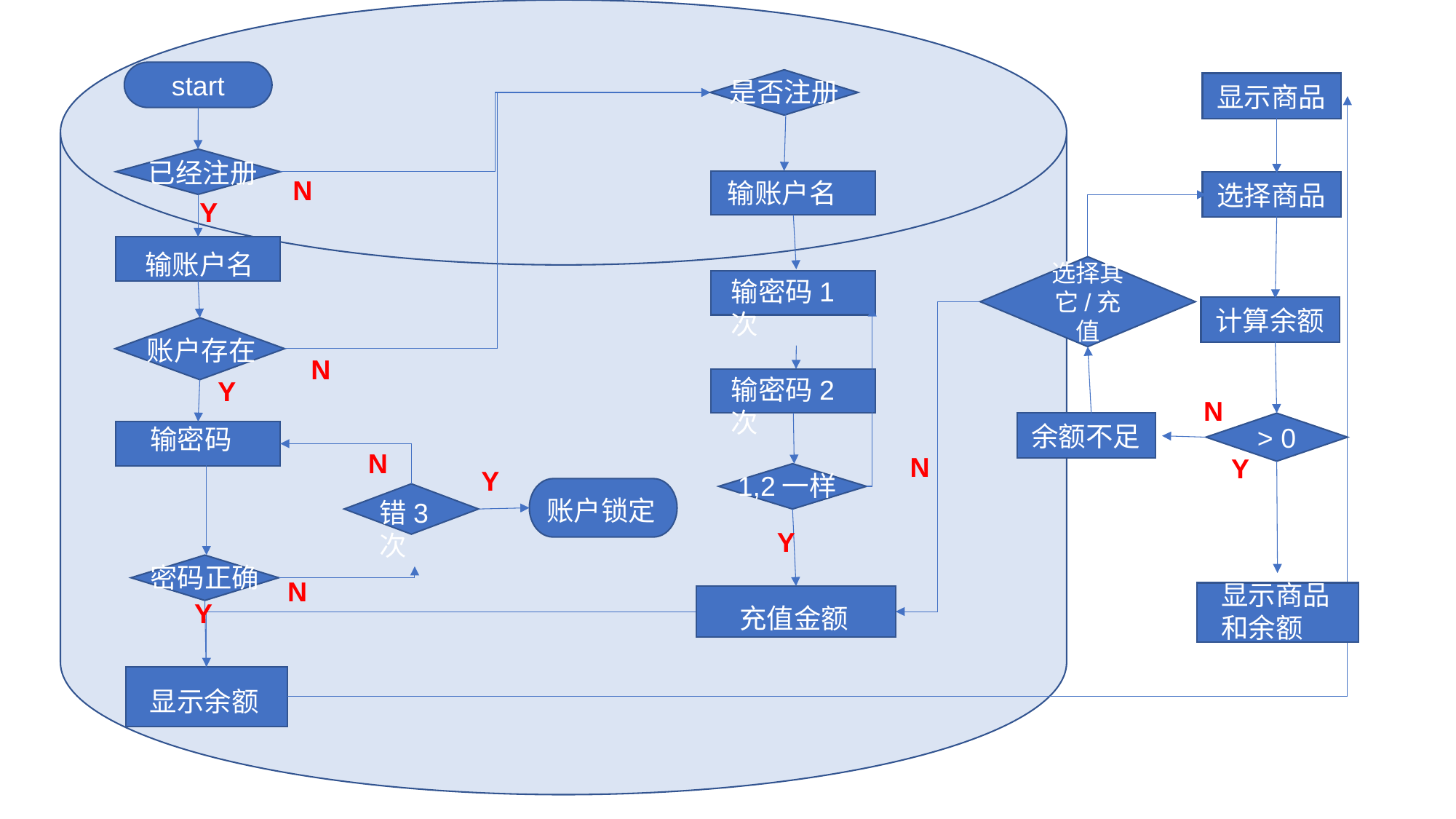

start

是否注册

显示商品

已经注册
N

输账户名

选择商品
Y

输账户名
选择其它/充值
输密码1次

计算余额

账户存在
N
输密码2次

Y
N

余额不足
> 0
输密码

N
N
Y
Y

1,2一样

账户锁定

错3次
Y

密码正确
N
显示商品和余额

充值金额
Y

显示余额